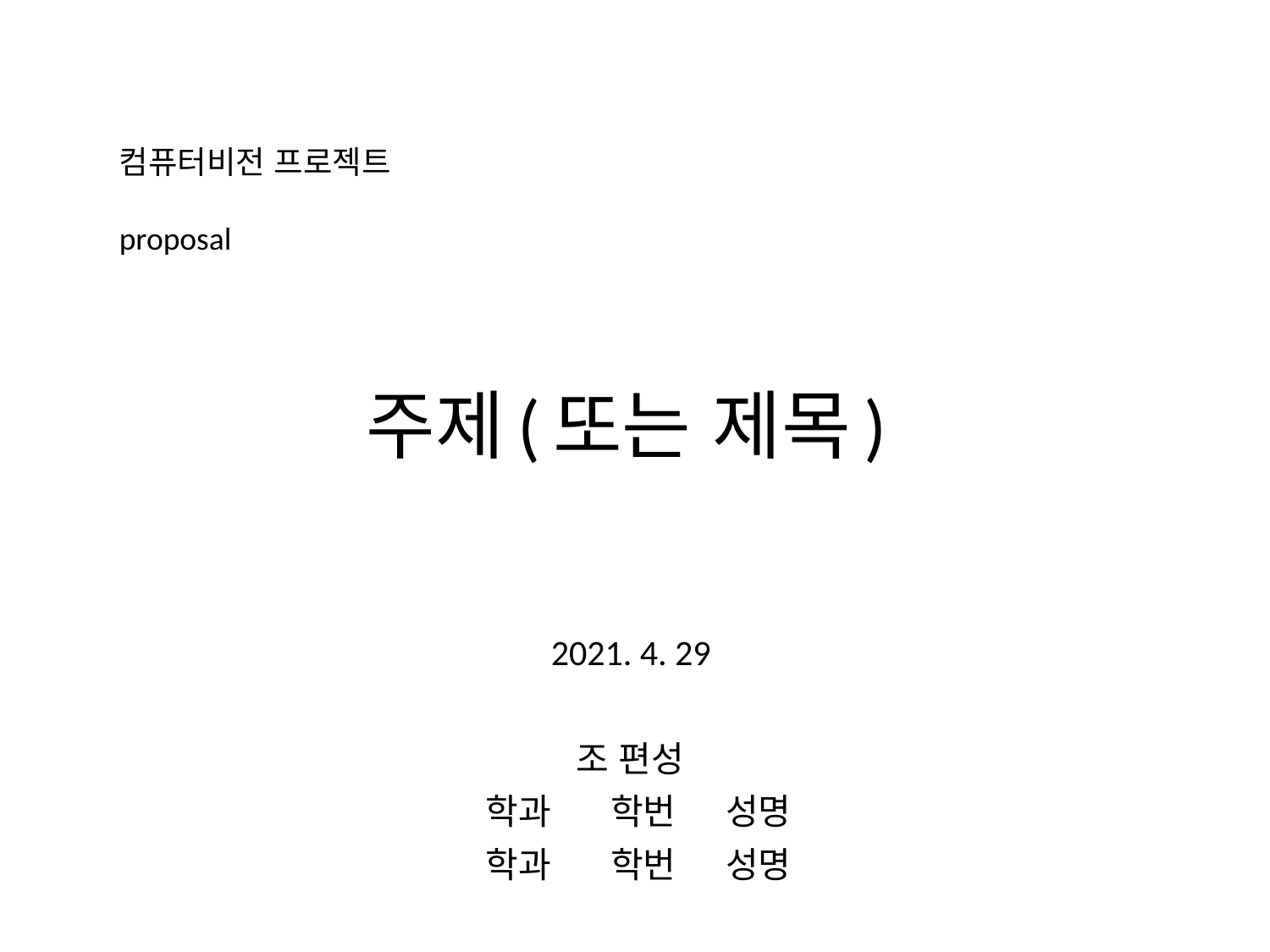

컴퓨터비전 프로젝트

proposal
# 주제(또는 제목)

2021. 4. 29

조 편성
 학과      학번     성명
 학과      학번     성명